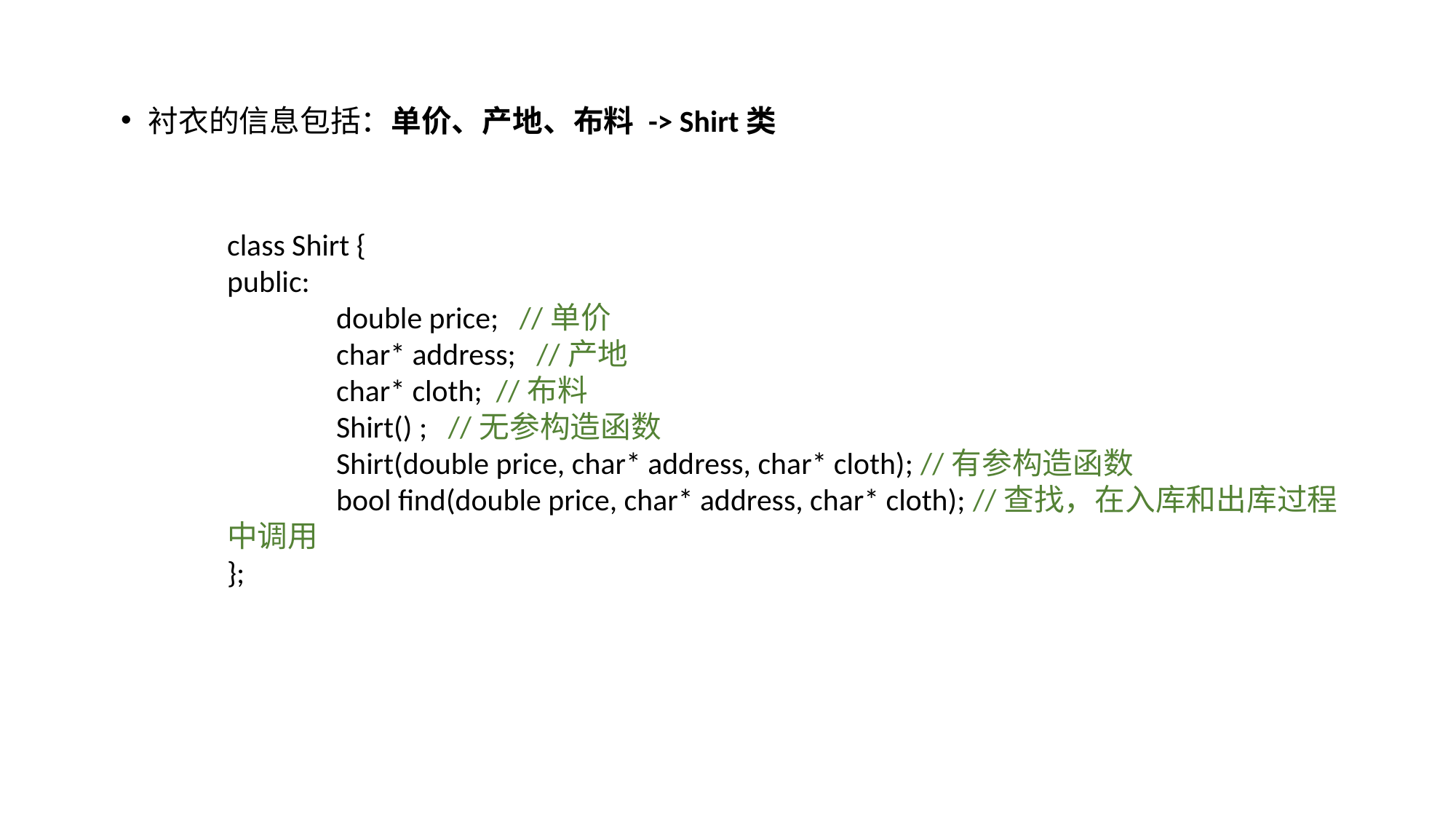

衬衣的信息包括：单价、产地、布料 -> Shirt类

class Shirt {
public:
	double price;   //单价
	char* address;   //产地
	char* cloth;  //布料
	Shirt() ;   //无参构造函数
	Shirt(double price, char* address, char* cloth); //有参构造函数
	bool find(double price, char* address, char* cloth); //查找，在入库和出库过程中调用
};